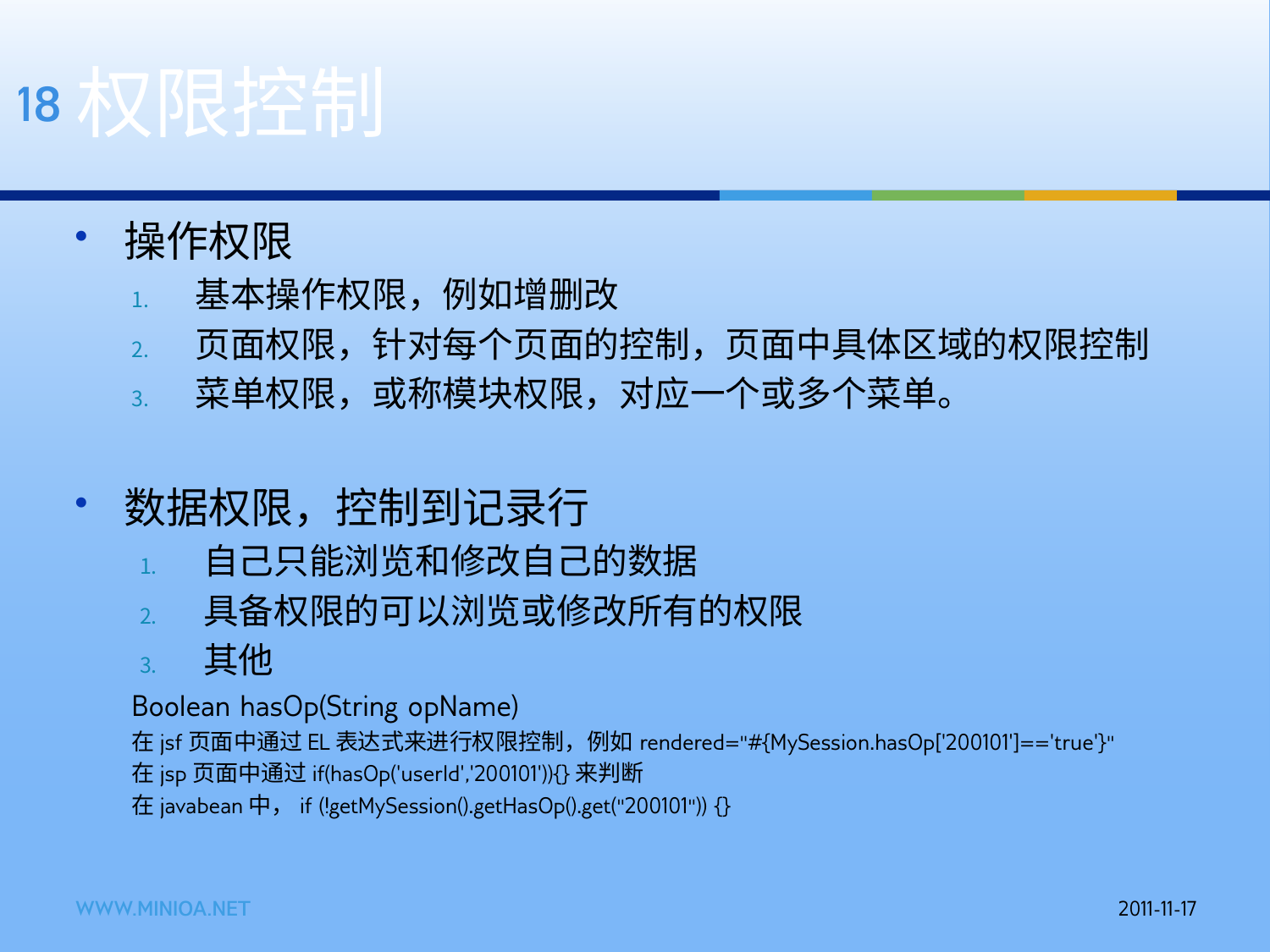

# 权限控制
18
操作权限
基本操作权限，例如增删改
页面权限，针对每个页面的控制，页面中具体区域的权限控制
菜单权限，或称模块权限，对应一个或多个菜单。

数据权限，控制到记录行
自己只能浏览和修改自己的数据
具备权限的可以浏览或修改所有的权限
其他
Boolean hasOp(String opName)
在jsf页面中通过EL表达式来进行权限控制，例如	rendered="#{MySession.hasOp['200101']=='true'}"
在jsp页面中通过if(hasOp('userId','200101')){}来判断
在javabean中，if (!getMySession().getHasOp().get("200101")) {}

www.minioa.net
2011-11-17